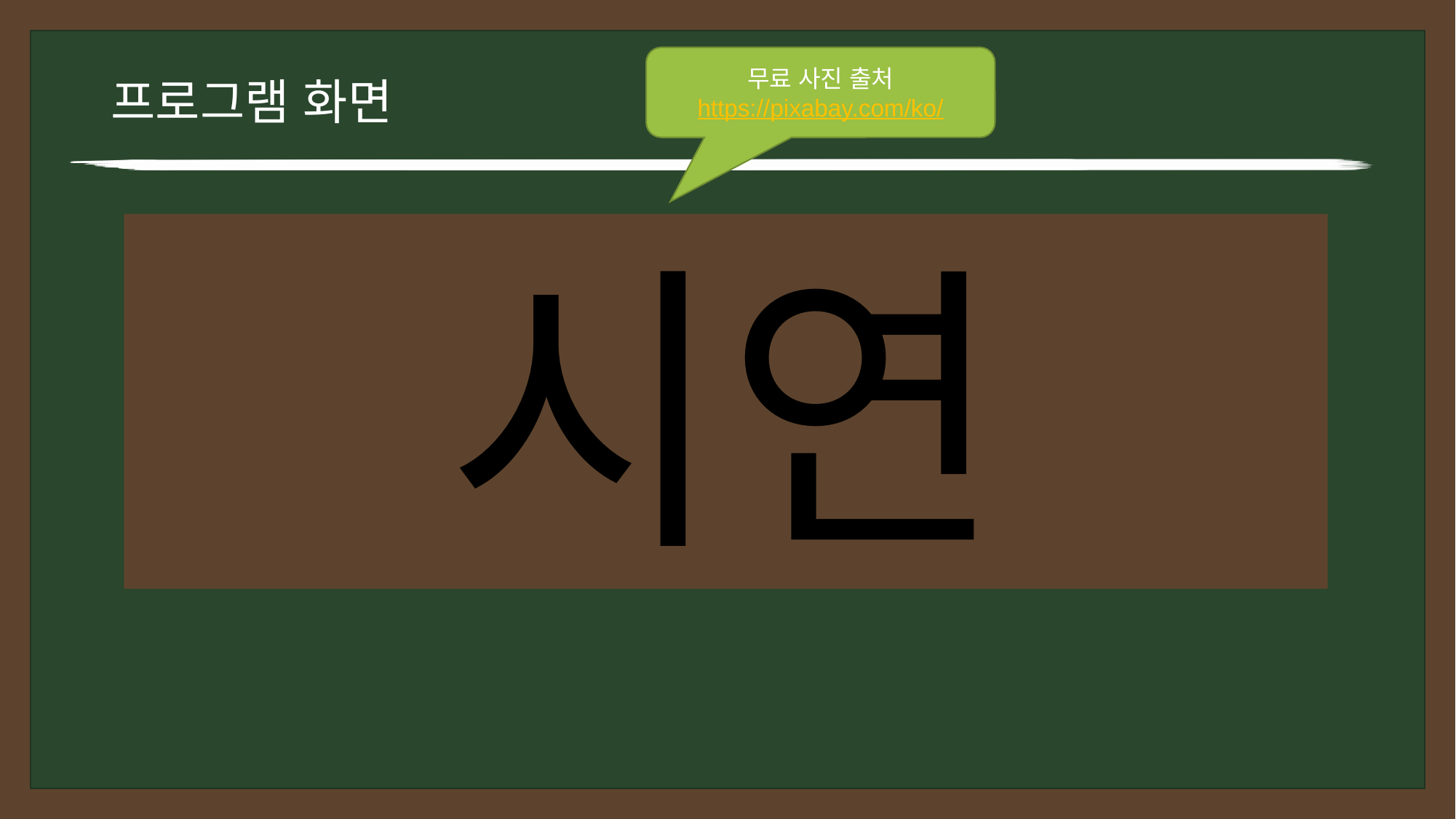

# 프로그램 화면
무료 사진 출처
https://pixabay.com/ko/
시연